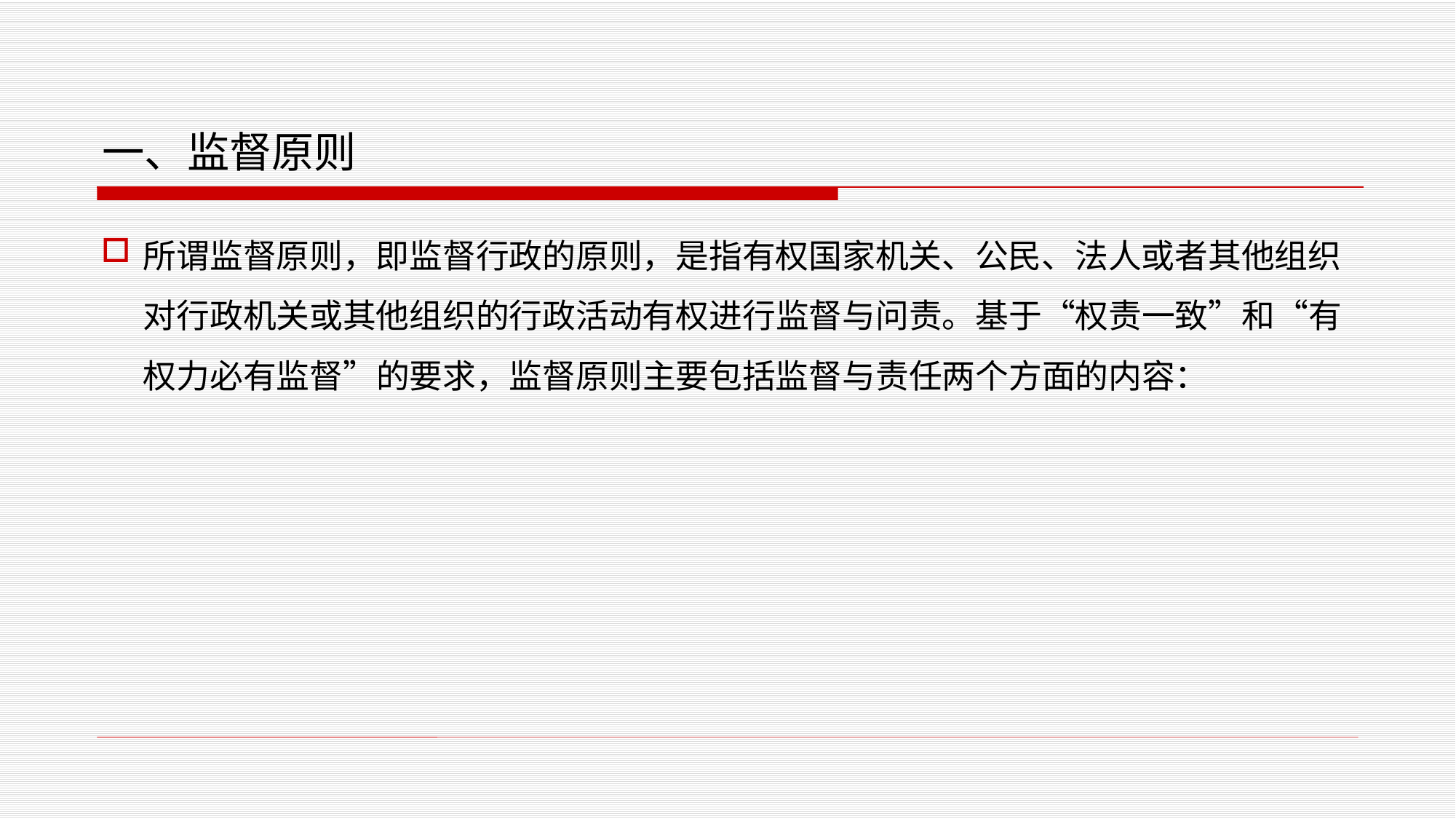

# 一、监督原则
所谓监督原则，即监督行政的原则，是指有权国家机关、公民、法人或者其他组织对行政机关或其他组织的行政活动有权进行监督与问责。基于“权责一致”和“有权力必有监督”的要求，监督原则主要包括监督与责任两个方面的内容：